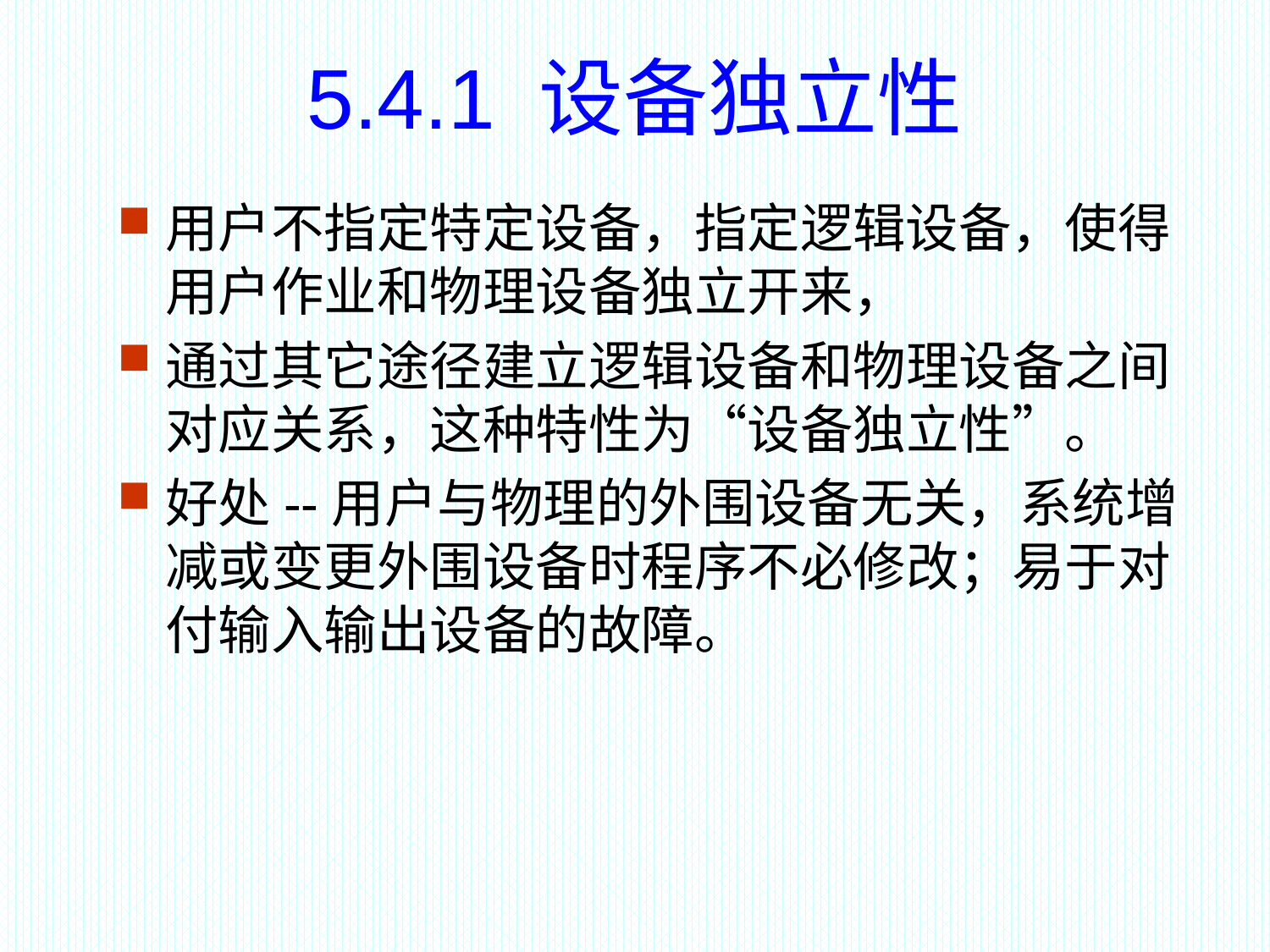

5.4.1 设备独立性
用户不指定特定设备，指定逻辑设备，使得用户作业和物理设备独立开来，
通过其它途径建立逻辑设备和物理设备之间对应关系，这种特性为“设备独立性”。
好处--用户与物理的外围设备无关，系统增减或变更外围设备时程序不必修改；易于对付输入输出设备的故障。